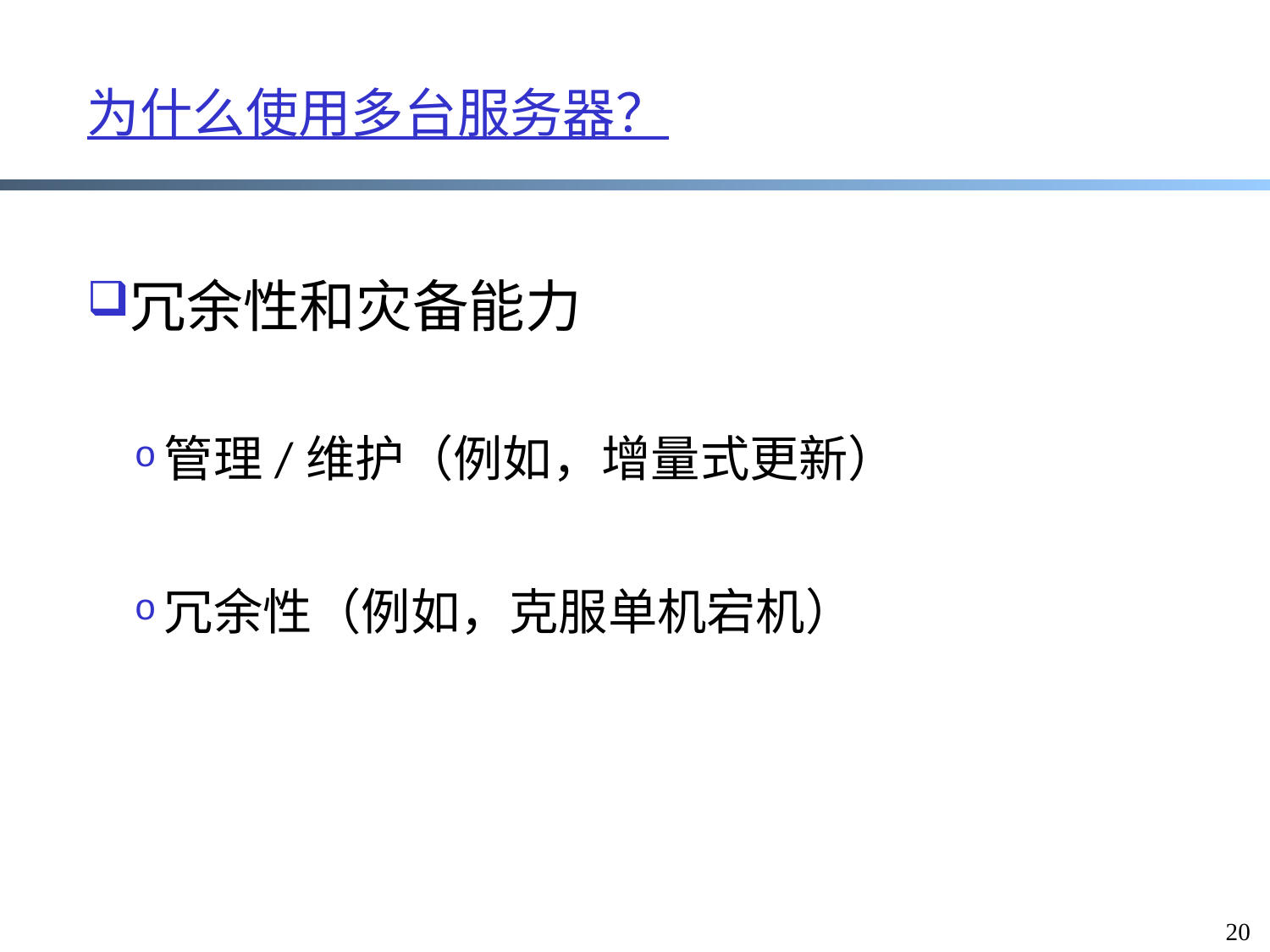

# 为什么使用多台服务器？
冗余性和灾备能力

管理/维护（例如，增量式更新）

冗余性（例如，克服单机宕机）
20